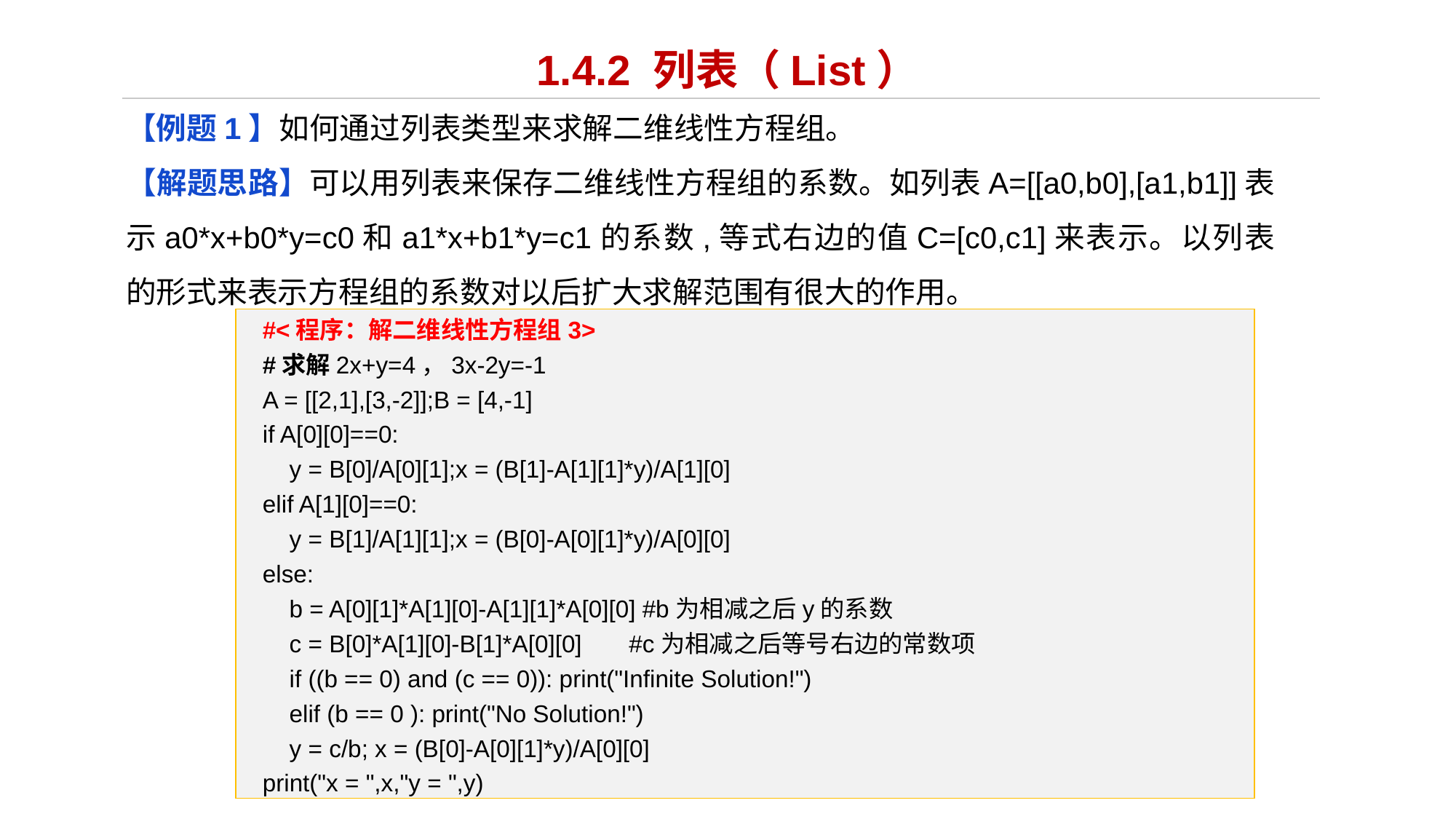

# 1.4.2 列表（List）
【例题1】如何通过列表类型来求解二维线性方程组。
【解题思路】可以用列表来保存二维线性方程组的系数。如列表A=[[a0,b0],[a1,b1]]表示a0*x+b0*y=c0和a1*x+b1*y=c1的系数,等式右边的值C=[c0,c1]来表示。以列表的形式来表示方程组的系数对以后扩大求解范围有很大的作用。
#<程序：解二维线性方程组3>
#求解2x+y=4，3x-2y=-1
A = [[2,1],[3,-2]];B = [4,-1]
if A[0][0]==0:
    y = B[0]/A[0][1];x = (B[1]-A[1][1]*y)/A[1][0]
elif A[1][0]==0:
    y = B[1]/A[1][1];x = (B[0]-A[0][1]*y)/A[0][0]
else:
    b = A[0][1]*A[1][0]-A[1][1]*A[0][0] #b为相减之后y的系数
    c = B[0]*A[1][0]-B[1]*A[0][0]       #c为相减之后等号右边的常数项
    if ((b == 0) and (c == 0)): print("Infinite Solution!")
    elif (b == 0 ): print("No Solution!")
    y = c/b; x = (B[0]-A[0][1]*y)/A[0][0]
print("x = ",x,"y = ",y)